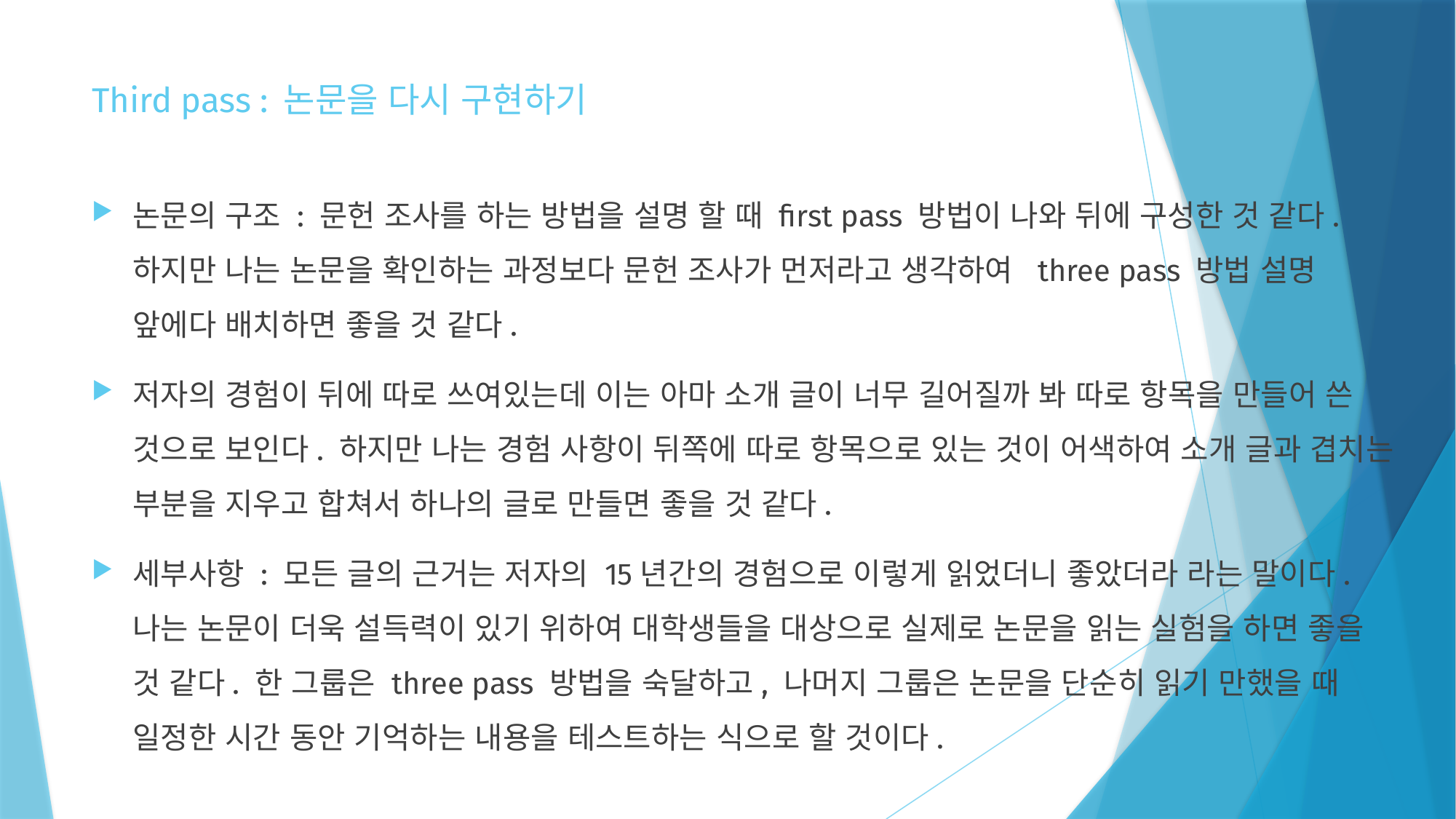

# Third pass : 논문을 다시 구현하기
논문의 구조 : 문헌 조사를 하는 방법을 설명 할 때 first pass 방법이 나와 뒤에 구성한 것 같다. 하지만 나는 논문을 확인하는 과정보다 문헌 조사가 먼저라고 생각하여  three pass 방법 설명 앞에다 배치하면 좋을 것 같다.
저자의 경험이 뒤에 따로 쓰여있는데 이는 아마 소개 글이 너무 길어질까 봐 따로 항목을 만들어 쓴 것으로 보인다. 하지만 나는 경험 사항이 뒤쪽에 따로 항목으로 있는 것이 어색하여 소개 글과 겹치는 부분을 지우고 합쳐서 하나의 글로 만들면 좋을 것 같다.
세부사항 : 모든 글의 근거는 저자의 15년간의 경험으로 이렇게 읽었더니 좋았더라 라는 말이다. 나는 논문이 더욱 설득력이 있기 위하여 대학생들을 대상으로 실제로 논문을 읽는 실험을 하면 좋을 것 같다. 한 그룹은 three pass 방법을 숙달하고, 나머지 그룹은 논문을 단순히 읽기 만했을 때 일정한 시간 동안 기억하는 내용을 테스트하는 식으로 할 것이다.